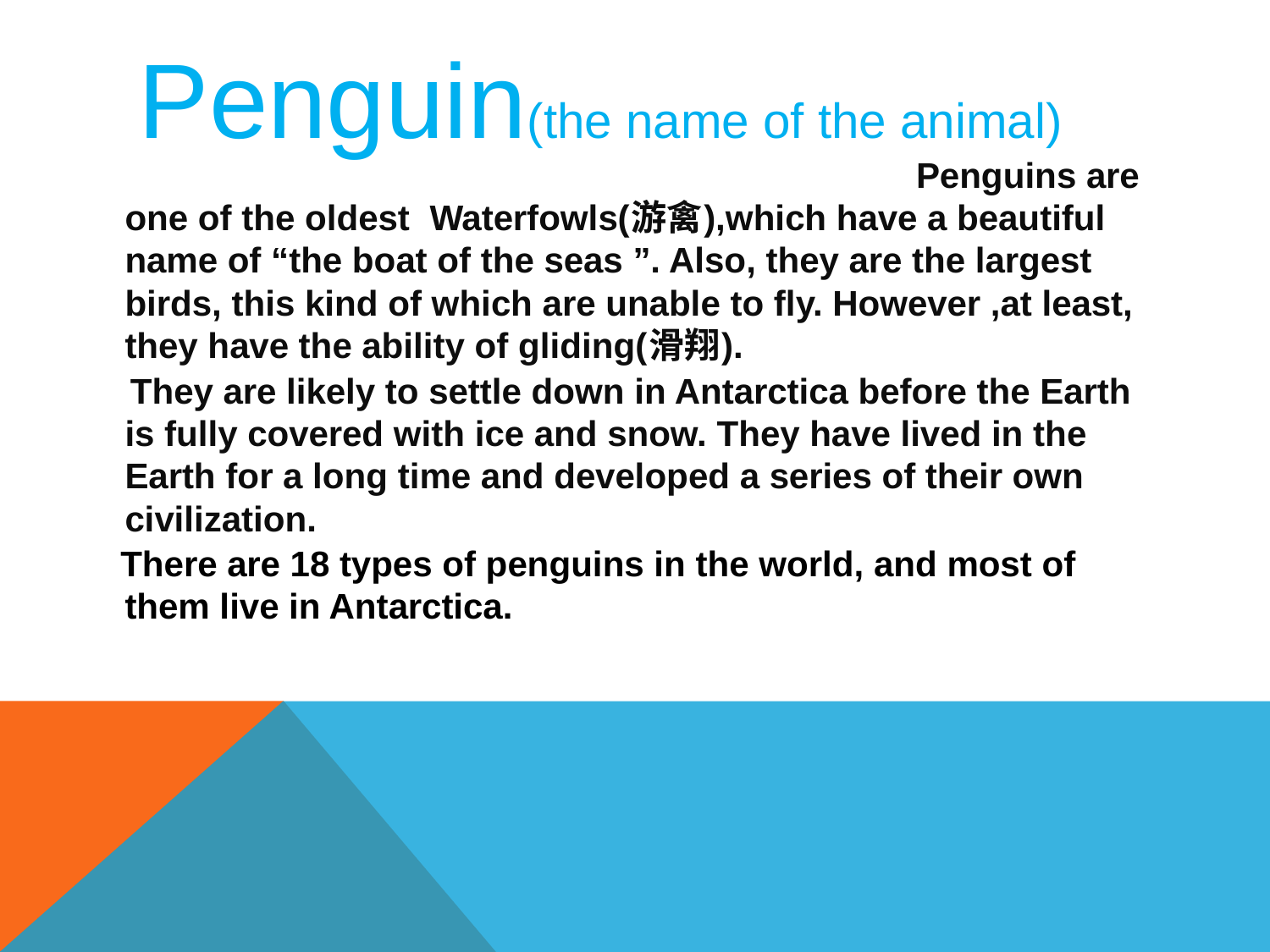

Penguin(the name of the animal)
                                                                                   Penguins are one of the oldest  Waterfowls(游禽),which have a beautiful name of “the boat of the seas ”. Also, they are the largest birds, this kind of which are unable to fly. However ,at least, they have the ability of gliding(滑翔).
    They are likely to settle down in Antarctica before the Earth is fully covered with ice and snow. They have lived in the Earth for a long time and developed a series of their own civilization.
   There are 18 types of penguins in the world, and most of them live in Antarctica.

#